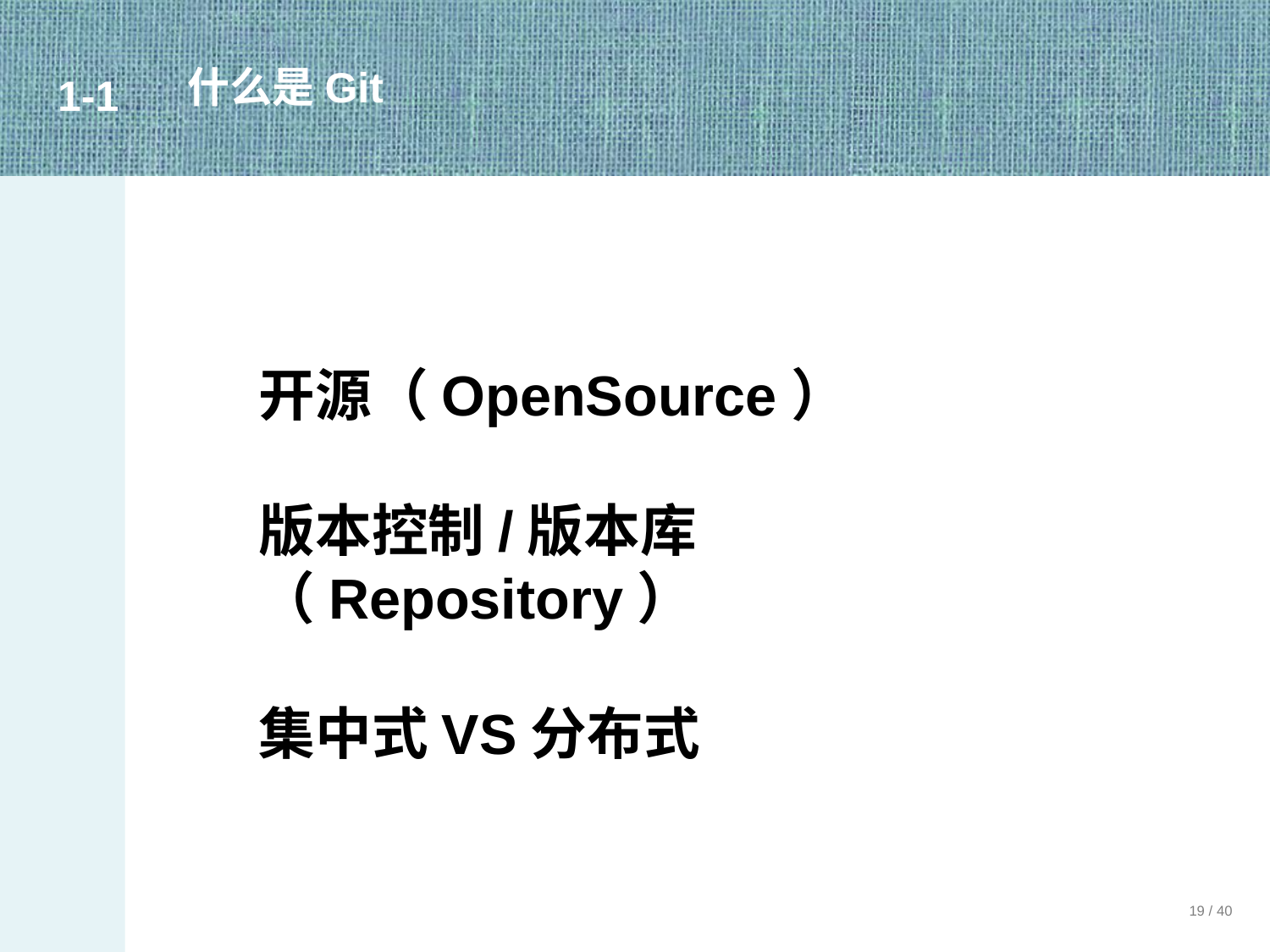

1-1
什么是Git
开源（OpenSource）

版本控制/版本库（Repository）

集中式VS分布式

19 / 40